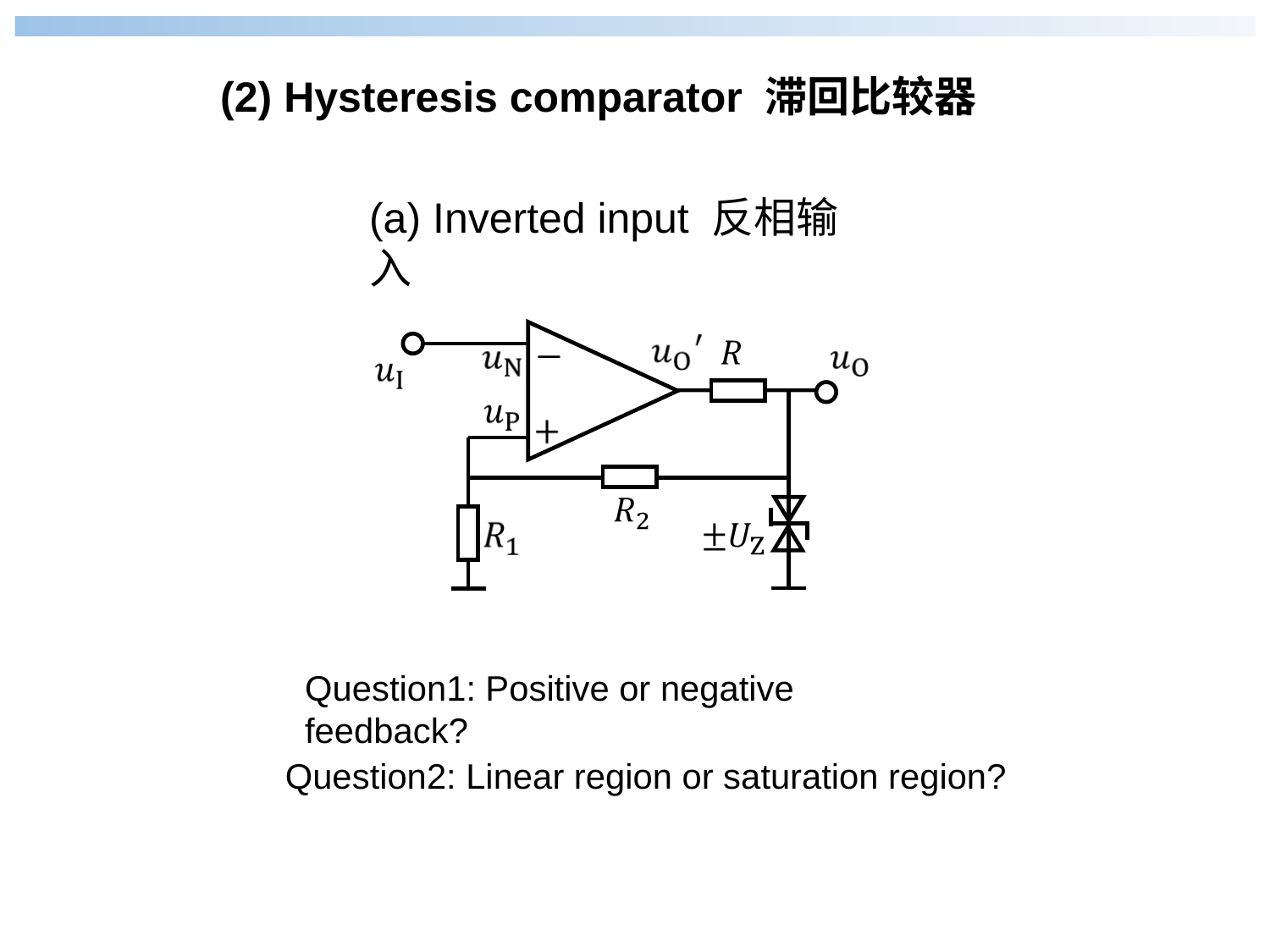

(2) Hysteresis comparator 滞回比较器
(a) Inverted input 反相输入

Question1: Positive or negative feedback?
Question2: Linear region or saturation region?